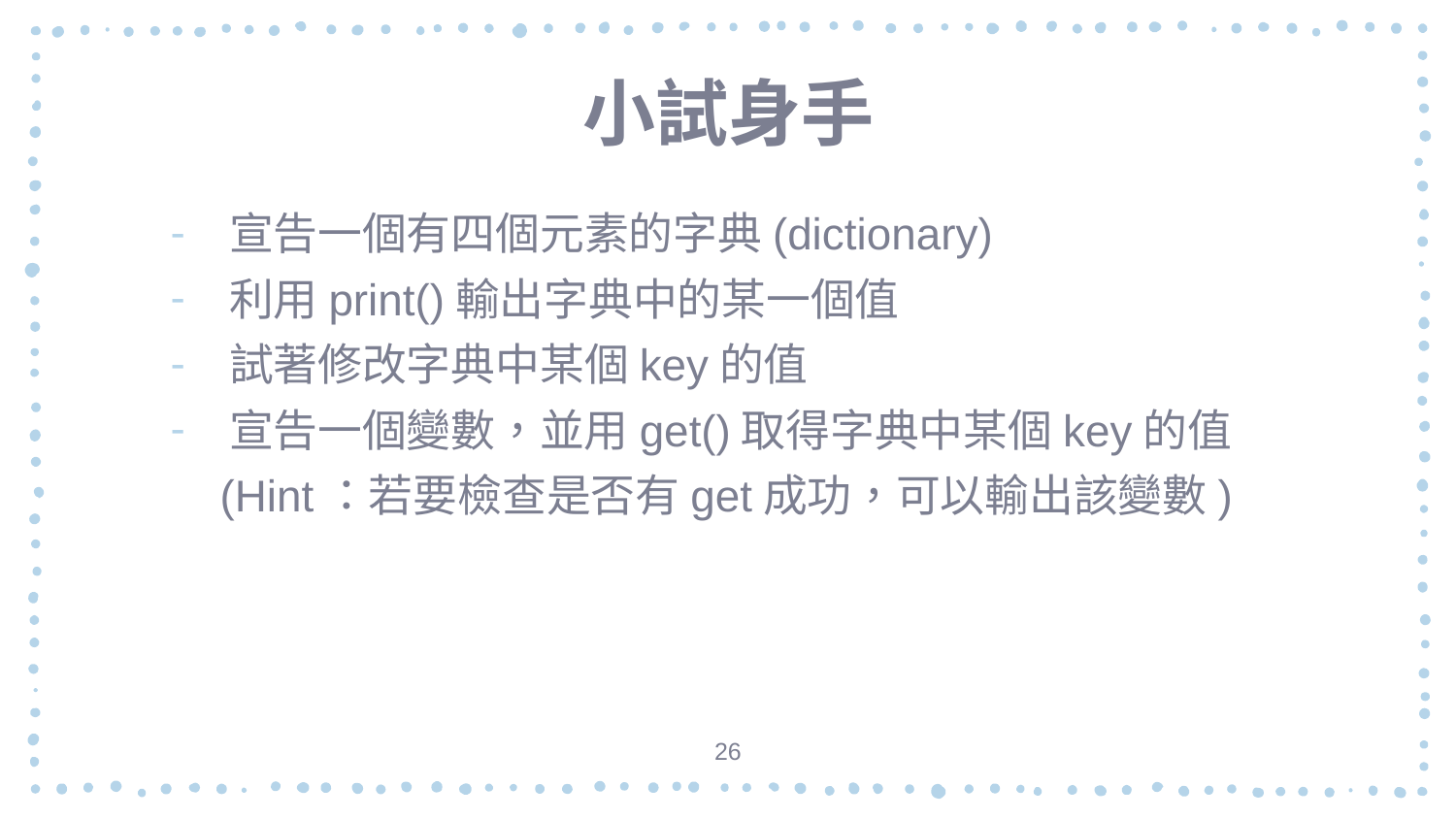

# 小試身手
宣告一個有四個元素的字典(dictionary)
利用print()輸出字典中的某一個值
試著修改字典中某個key的值
宣告一個變數，並用get()取得字典中某個key的值
    (Hint：若要檢查是否有get成功，可以輸出該變數)

26